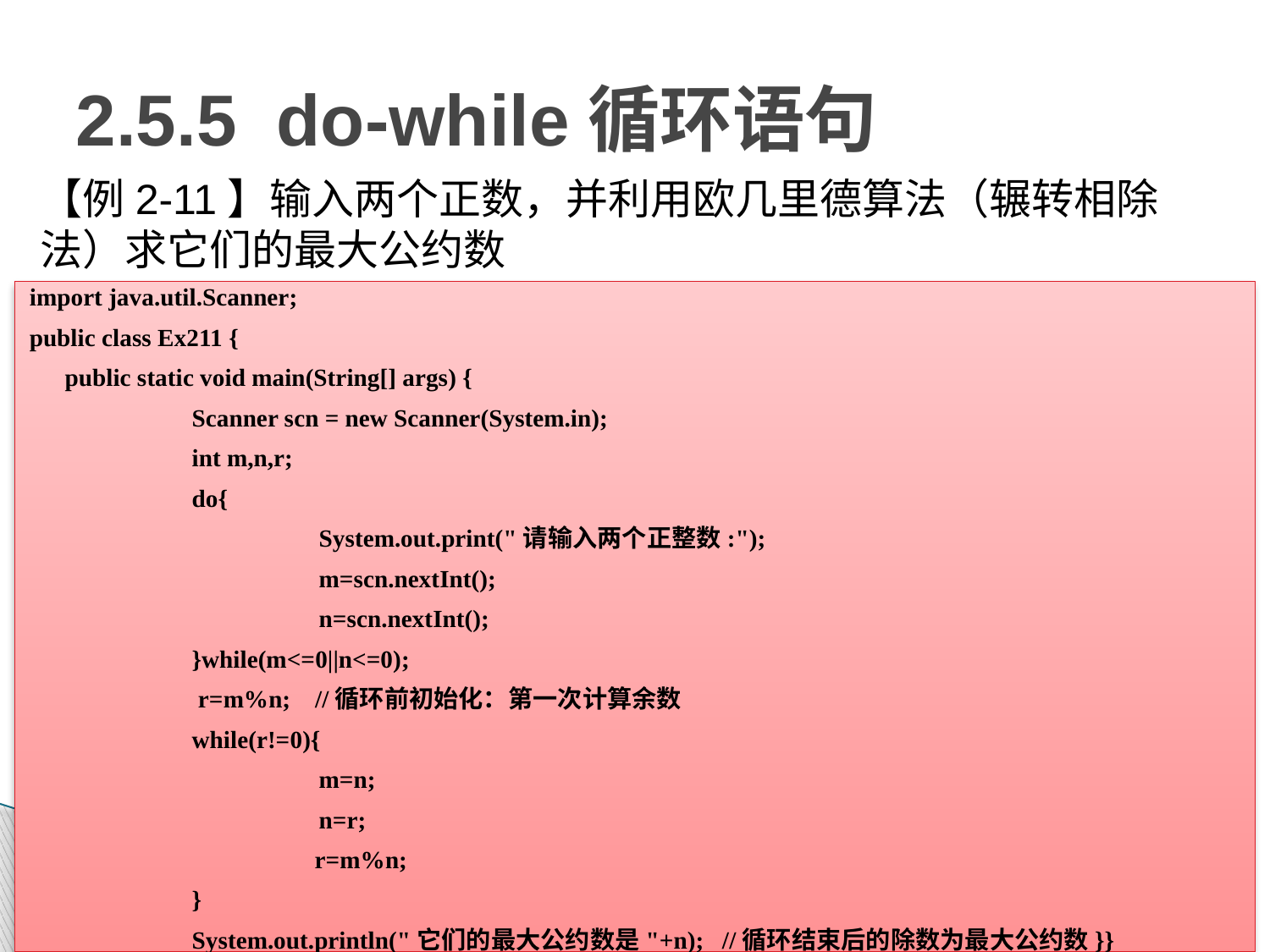

# 2.5.5  do-while循环语句
【例2-11】输入两个正数，并利用欧几里德算法（辗转相除法）求它们的最大公约数
import java.util.Scanner;
public class Ex211 {
	public static void main(String[] args) {
		Scanner scn = new Scanner(System.in);
		int m,n,r;
		do{
			System.out.print("请输入两个正整数:");
			m=scn.nextInt();
			n=scn.nextInt();
		}while(m<=0||n<=0);
		 r=m%n;    //循环前初始化：第一次计算余数
		while(r!=0){
			m=n;
			n=r;
		                    r=m%n;
		}
		System.out.println("它们的最大公约数是"+n);   //循环结束后的除数为最大公约数}}